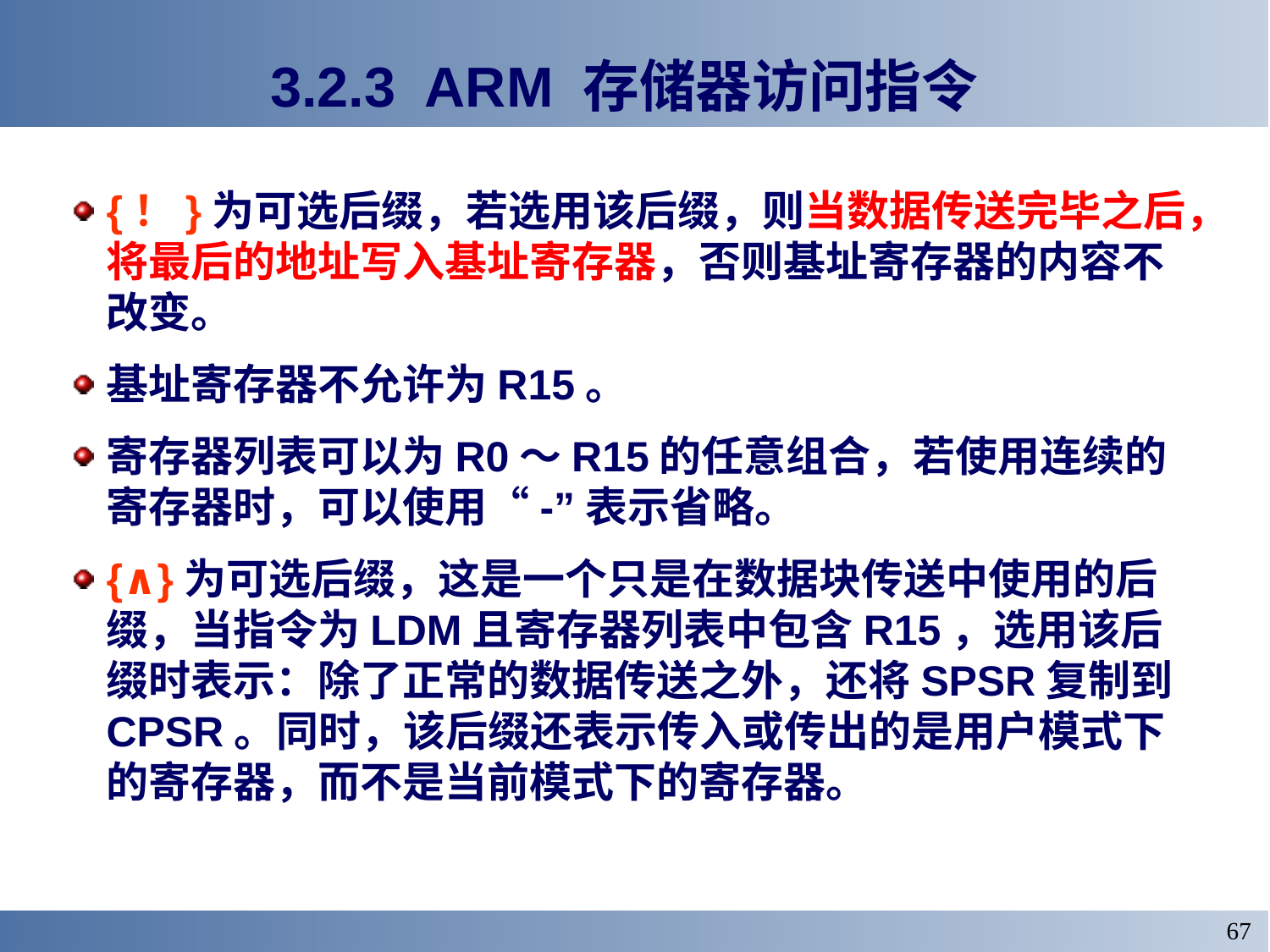

# 3.2.3  ARM 存储器访问指令
{！}为可选后缀，若选用该后缀，则当数据传送完毕之后，将最后的地址写入基址寄存器，否则基址寄存器的内容不改变。
基址寄存器不允许为R15。
寄存器列表可以为R0～R15的任意组合，若使用连续的寄存器时，可以使用“-”表示省略。
{∧}为可选后缀，这是一个只是在数据块传送中使用的后缀，当指令为LDM且寄存器列表中包含R15，选用该后缀时表示：除了正常的数据传送之外，还将SPSR复制到CPSR。同时，该后缀还表示传入或传出的是用户模式下的寄存器，而不是当前模式下的寄存器。